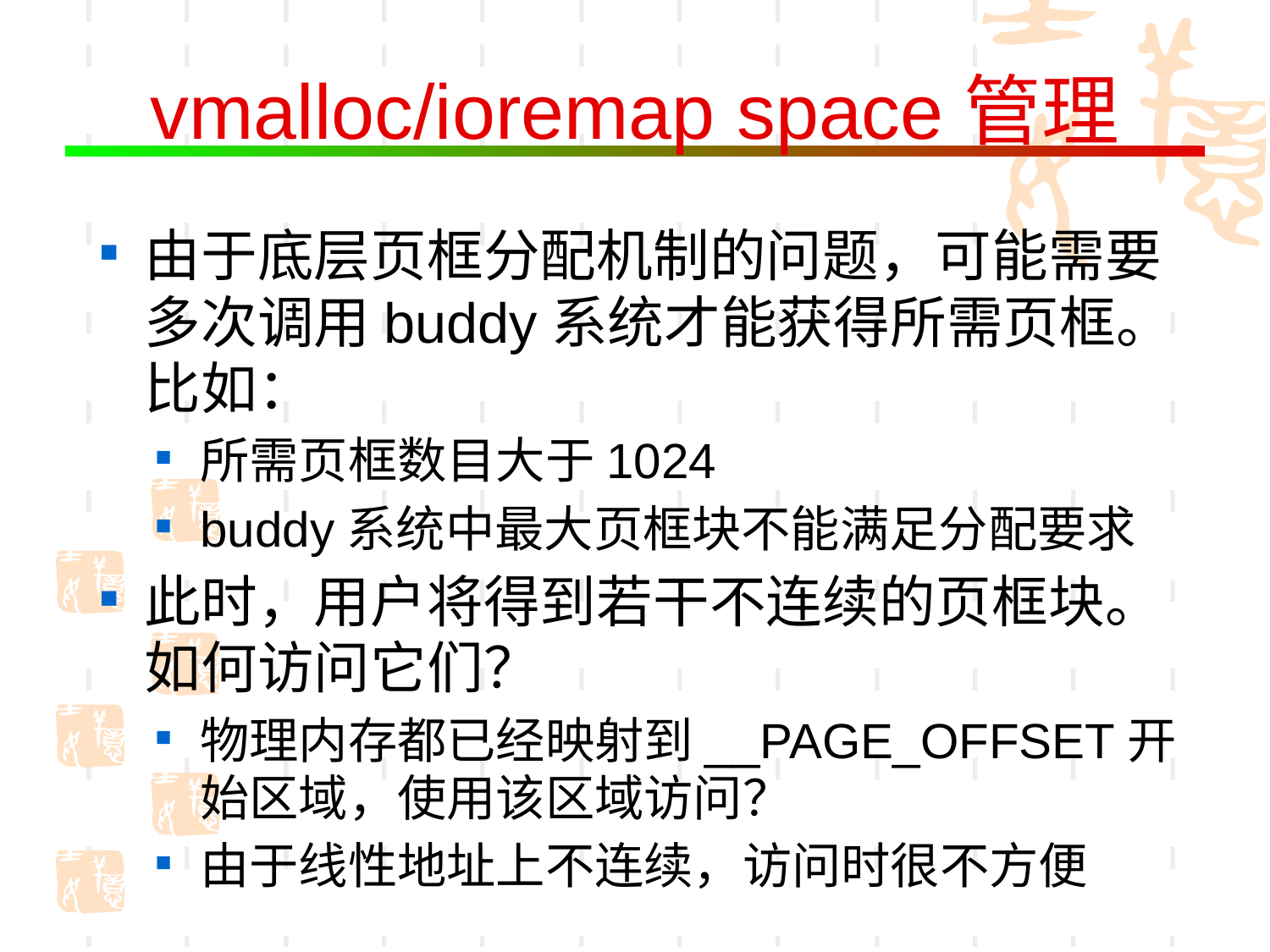

# vmalloc/ioremap space管理
由于底层页框分配机制的问题，可能需要多次调用buddy系统才能获得所需页框。比如：
所需页框数目大于1024
buddy系统中最大页框块不能满足分配要求
此时，用户将得到若干不连续的页框块。如何访问它们？
物理内存都已经映射到__PAGE_OFFSET开始区域，使用该区域访问？
由于线性地址上不连续，访问时很不方便